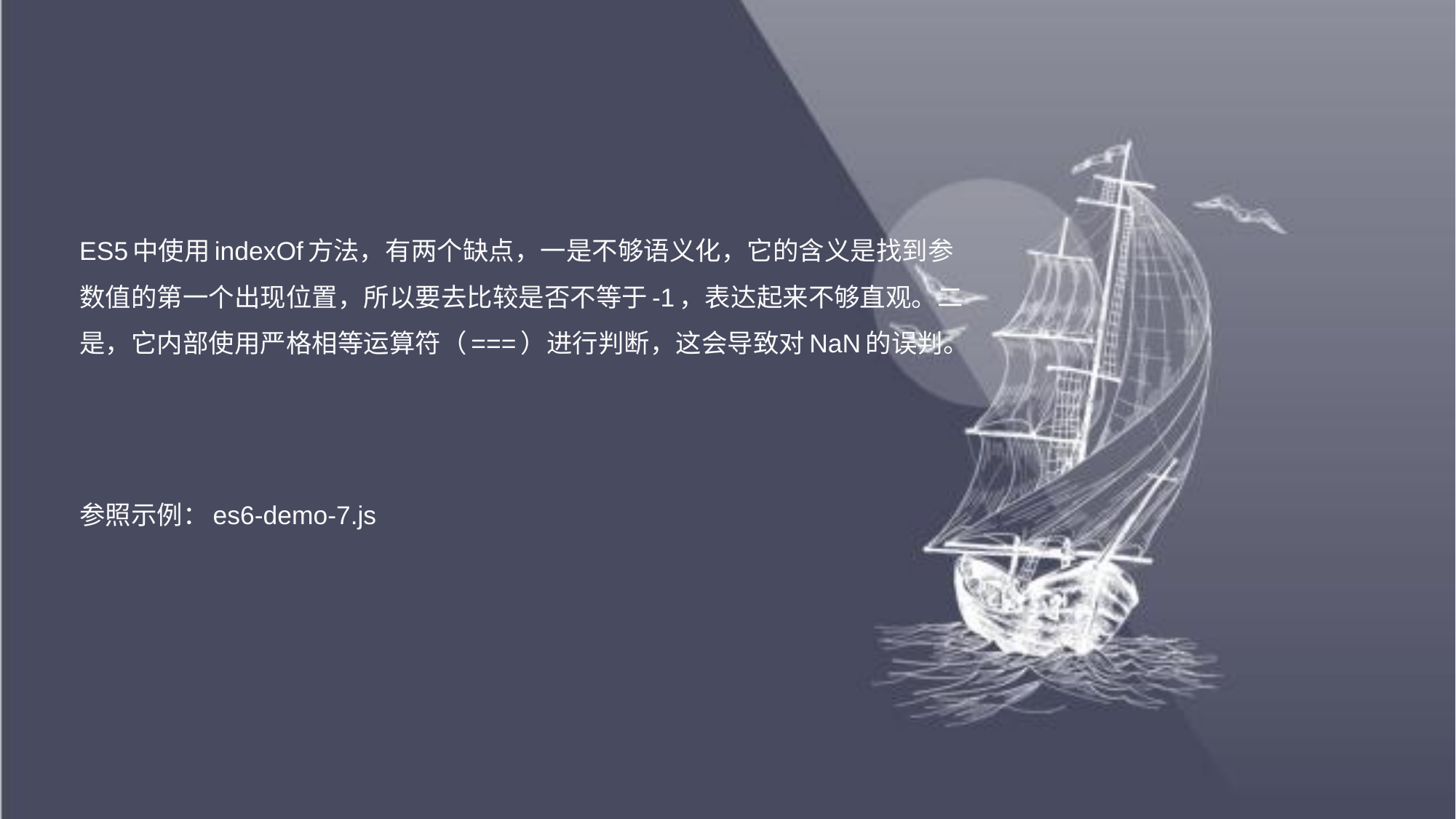

ES5中使用indexOf方法，有两个缺点，一是不够语义化，它的含义是找到参数值的第一个出现位置，所以要去比较是否不等于-1，表达起来不够直观。二是，它内部使用严格相等运算符（===）进行判断，这会导致对NaN的误判。

参照示例：es6-demo-7.js